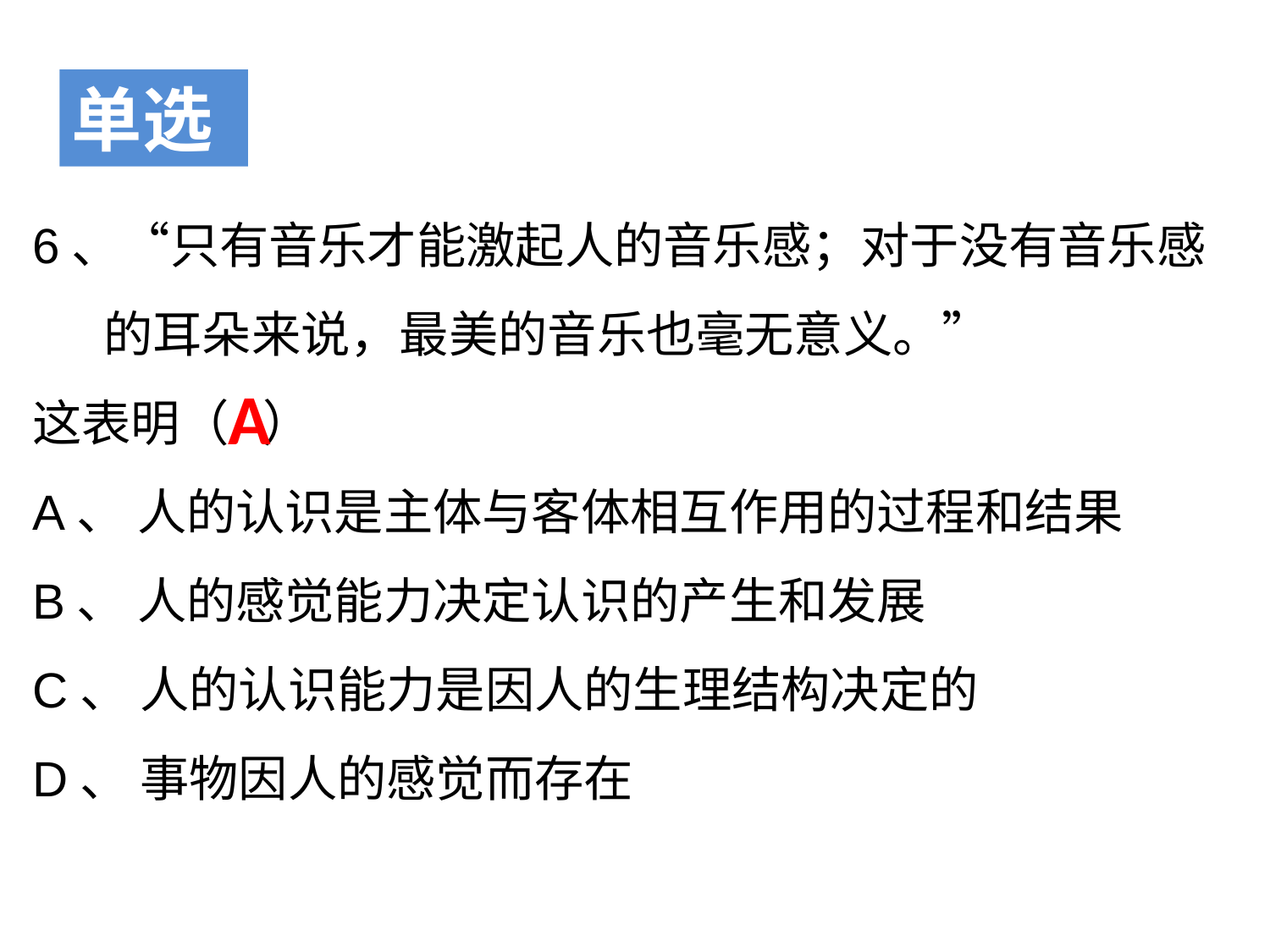

单选
6、“只有音乐才能激起人的音乐感；对于没有音乐感的耳朵来说，最美的音乐也毫无意义。”
这表明（   ）
A、 人的认识是主体与客体相互作用的过程和结果
B、 人的感觉能力决定认识的产生和发展
C、 人的认识能力是因人的生理结构决定的
D、 事物因人的感觉而存在

A